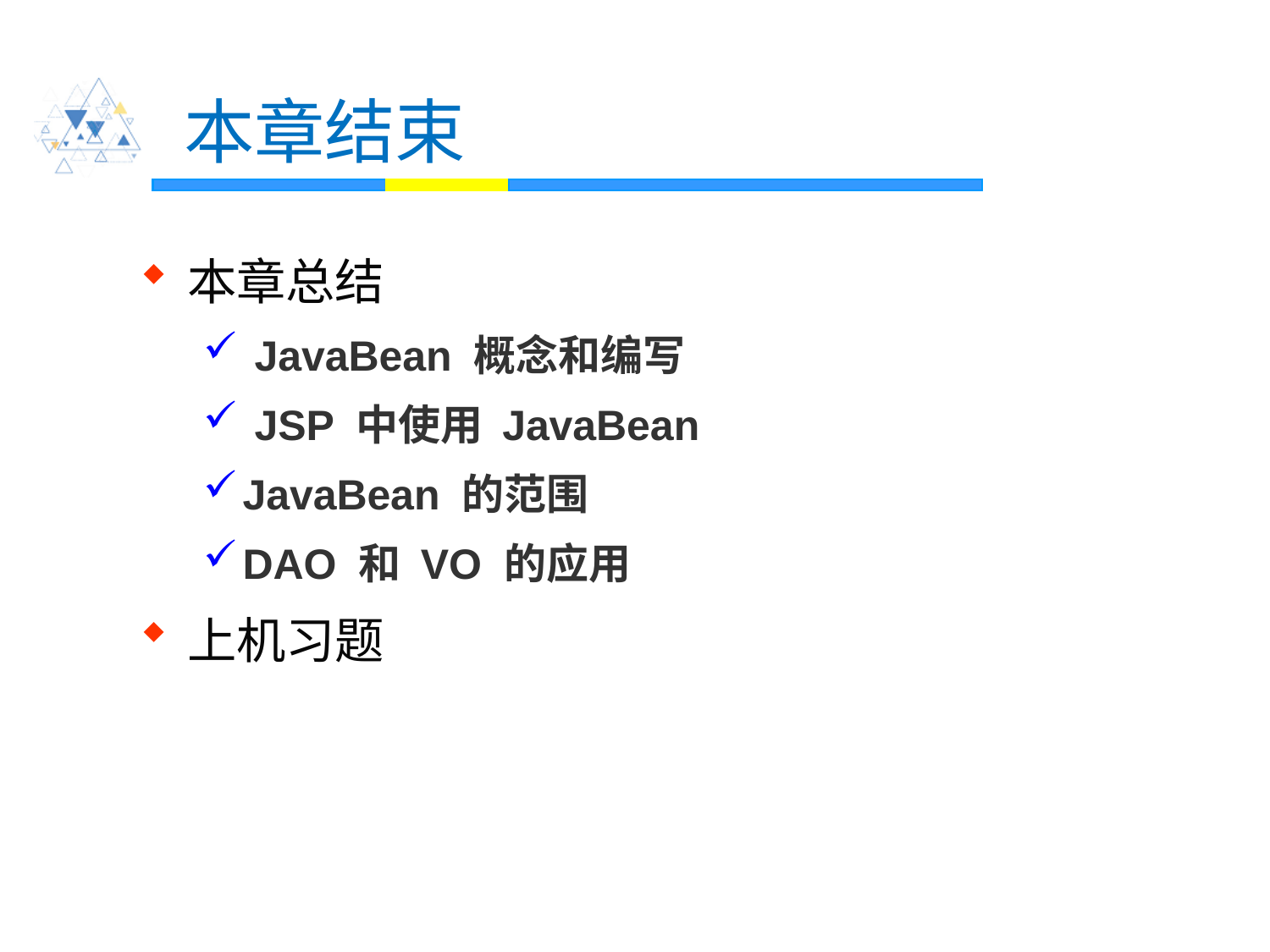

# 本章结束
本章总结
 JavaBean 概念和编写
 JSP 中使用 JavaBean
JavaBean 的范围
DAO 和 VO 的应用
上机习题